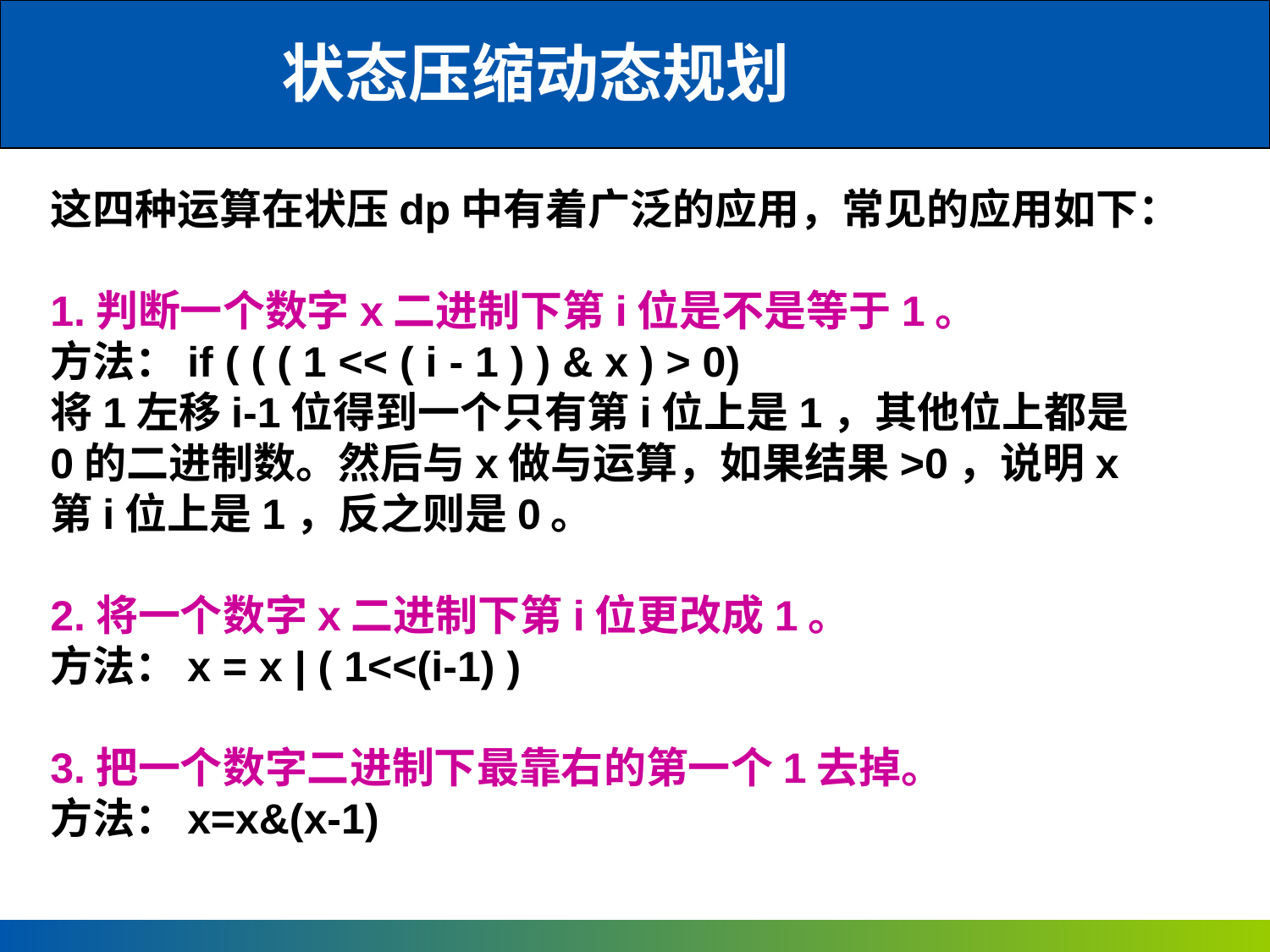

状态压缩动态规划
这四种运算在状压dp中有着广泛的应用，常见的应用如下：

1.判断一个数字x二进制下第i位是不是等于1。
方法：if ( ( ( 1 << ( i - 1 ) ) & x ) > 0)
将1左移i-1位得到一个只有第i位上是1，其他位上都是0的二进制数。然后与x做与运算，如果结果>0，说明x第i位上是1，反之则是0。

2.将一个数字x二进制下第i位更改成1。
方法：x = x | ( 1<<(i-1) )

3.把一个数字二进制下最靠右的第一个1去掉。
方法：x=x&(x-1)